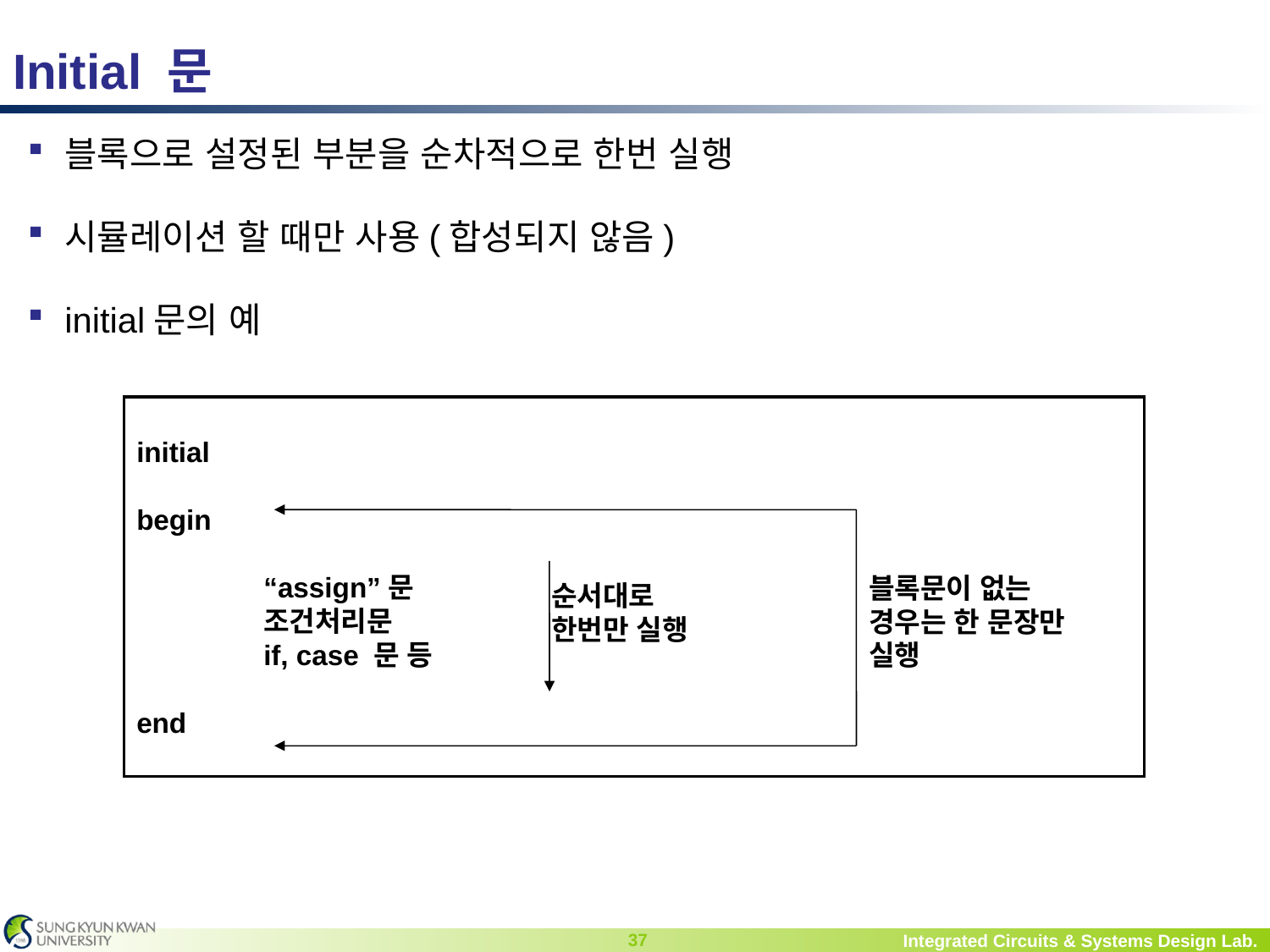

# Initial 문
블록으로 설정된 부분을 순차적으로 한번 실행

시뮬레이션 할 때만 사용(합성되지 않음)

initial문의 예

initial

begin

	“assign”문
	조건처리문
	if, case 문 등

end

블록문이 없는 경우는 한 문장만 실행
순서대로 한번만 실행